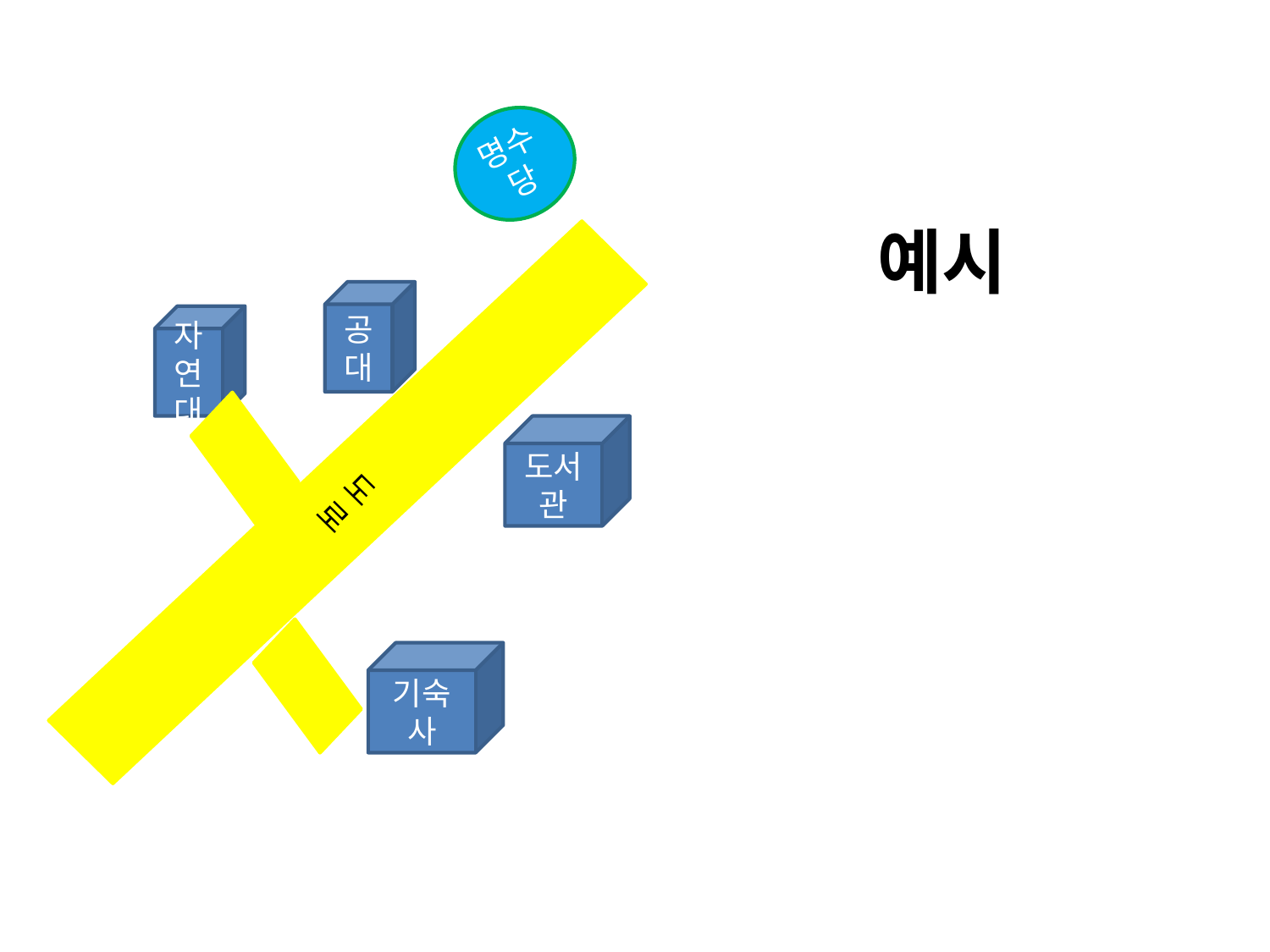

명수당
도로
예시
공대
자연대

도서관

기숙사